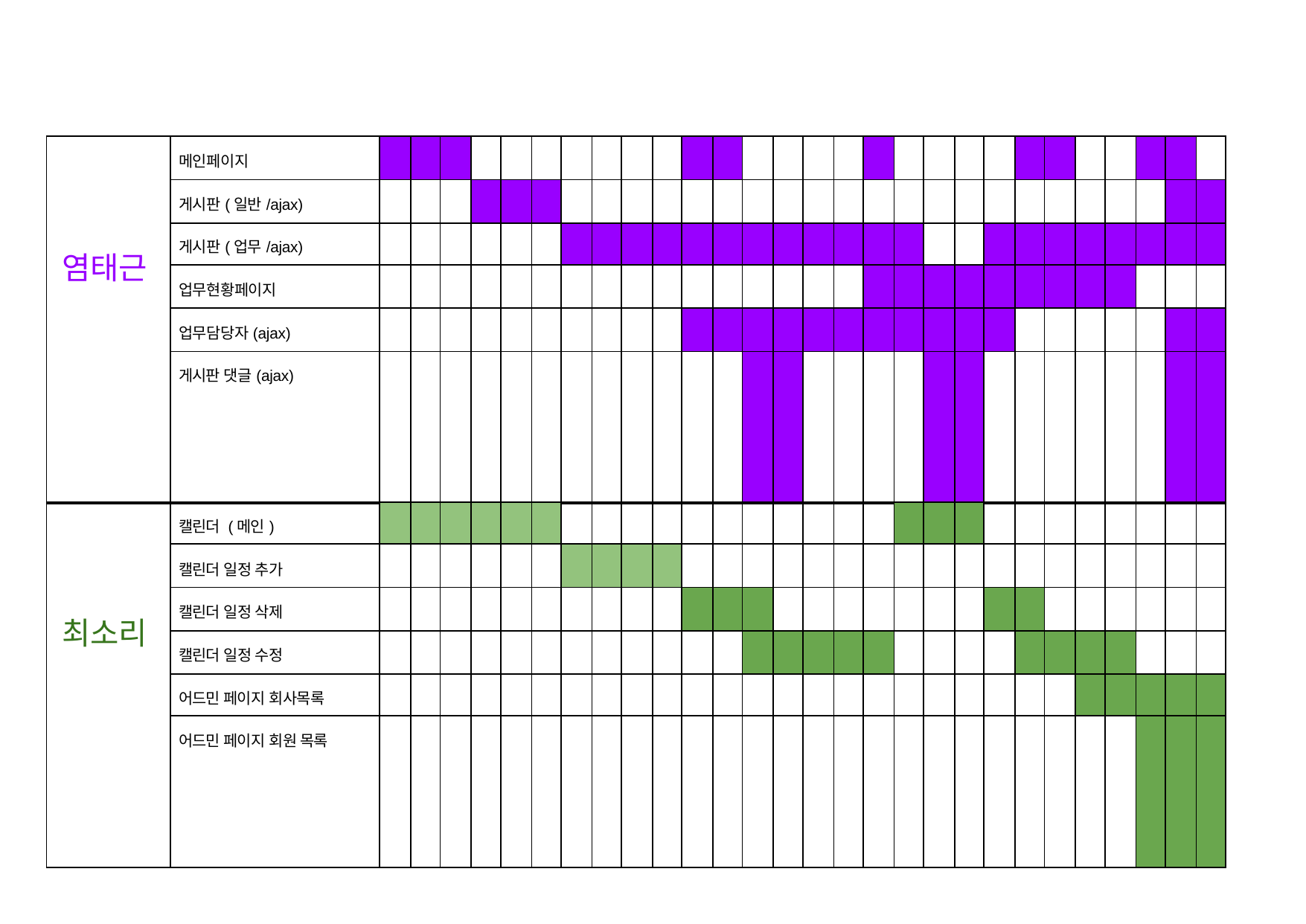

| 염태근 | 메인페이지 |  |  |  |  |  |  |  |  |  |  |  |  |  |  |  |  |  |  |  |  |  |  |  |  |  |  |  |  |
| --- | --- | --- | --- | --- | --- | --- | --- | --- | --- | --- | --- | --- | --- | --- | --- | --- | --- | --- | --- | --- | --- | --- | --- | --- | --- | --- | --- | --- | --- |
|  | 게시판(일반/ajax) |  |  |  |  |  |  |  |  |  |  |  |  |  |  |  |  |  |  |  |  |  |  |  |  |  |  |  |  |
|  | 게시판(업무/ajax) |  |  |  |  |  |  |  |  |  |  |  |  |  |  |  |  |  |  |  |  |  |  |  |  |  |  |  |  |
|  | 업무현황페이지 |  |  |  |  |  |  |  |  |  |  |  |  |  |  |  |  |  |  |  |  |  |  |  |  |  |  |  |  |
|  | 업무담당자(ajax) |  |  |  |  |  |  |  |  |  |  |  |  |  |  |  |  |  |  |  |  |  |  |  |  |  |  |  |  |
|  | 게시판 댓글(ajax) |  |  |  |  |  |  |  |  |  |  |  |  |  |  |  |  |  |  |  |  |  |  |  |  |  |  |  |  |
| 최소리 | 캘린더 (메인) |  |  |  |  |  |  |  |  |  |  |  |  |  |  |  |  |  |  |  |  |  |  |  |  |  |  |  |  |
| --- | --- | --- | --- | --- | --- | --- | --- | --- | --- | --- | --- | --- | --- | --- | --- | --- | --- | --- | --- | --- | --- | --- | --- | --- | --- | --- | --- | --- | --- |
|  | 캘린더 일정 추가 |  |  |  |  |  |  |  |  |  |  |  |  |  |  |  |  |  |  |  |  |  |  |  |  |  |  |  |  |
|  | 캘린더 일정 삭제 |  |  |  |  |  |  |  |  |  |  |  |  |  |  |  |  |  |  |  |  |  |  |  |  |  |  |  |  |
|  | 캘린더 일정 수정 |  |  |  |  |  |  |  |  |  |  |  |  |  |  |  |  |  |  |  |  |  |  |  |  |  |  |  |  |
|  | 어드민 페이지 회사목록 |  |  |  |  |  |  |  |  |  |  |  |  |  |  |  |  |  |  |  |  |  |  |  |  |  |  |  |  |
|  | 어드민 페이지 회원 목록 |  |  |  |  |  |  |  |  |  |  |  |  |  |  |  |  |  |  |  |  |  |  |  |  |  |  |  |  |